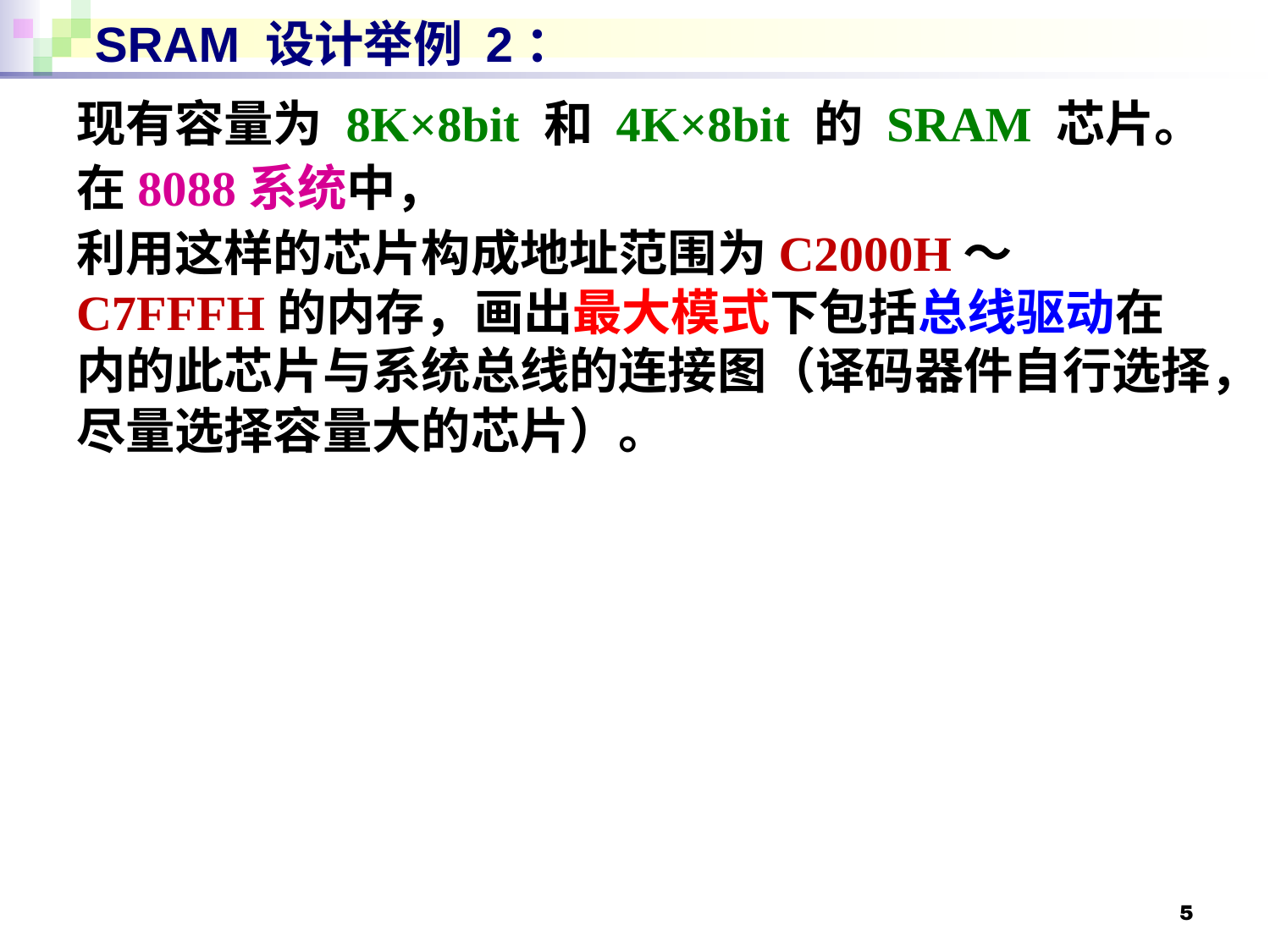

# SRAM 设计举例 2：
现有容量为 8K×8bit 和 4K×8bit 的 SRAM 芯片。
在8088系统中，
利用这样的芯片构成地址范围为C2000H～C7FFFH的内存，画出最大模式下包括总线驱动在内的此芯片与系统总线的连接图（译码器件自行选择，尽量选择容量大的芯片）。
5